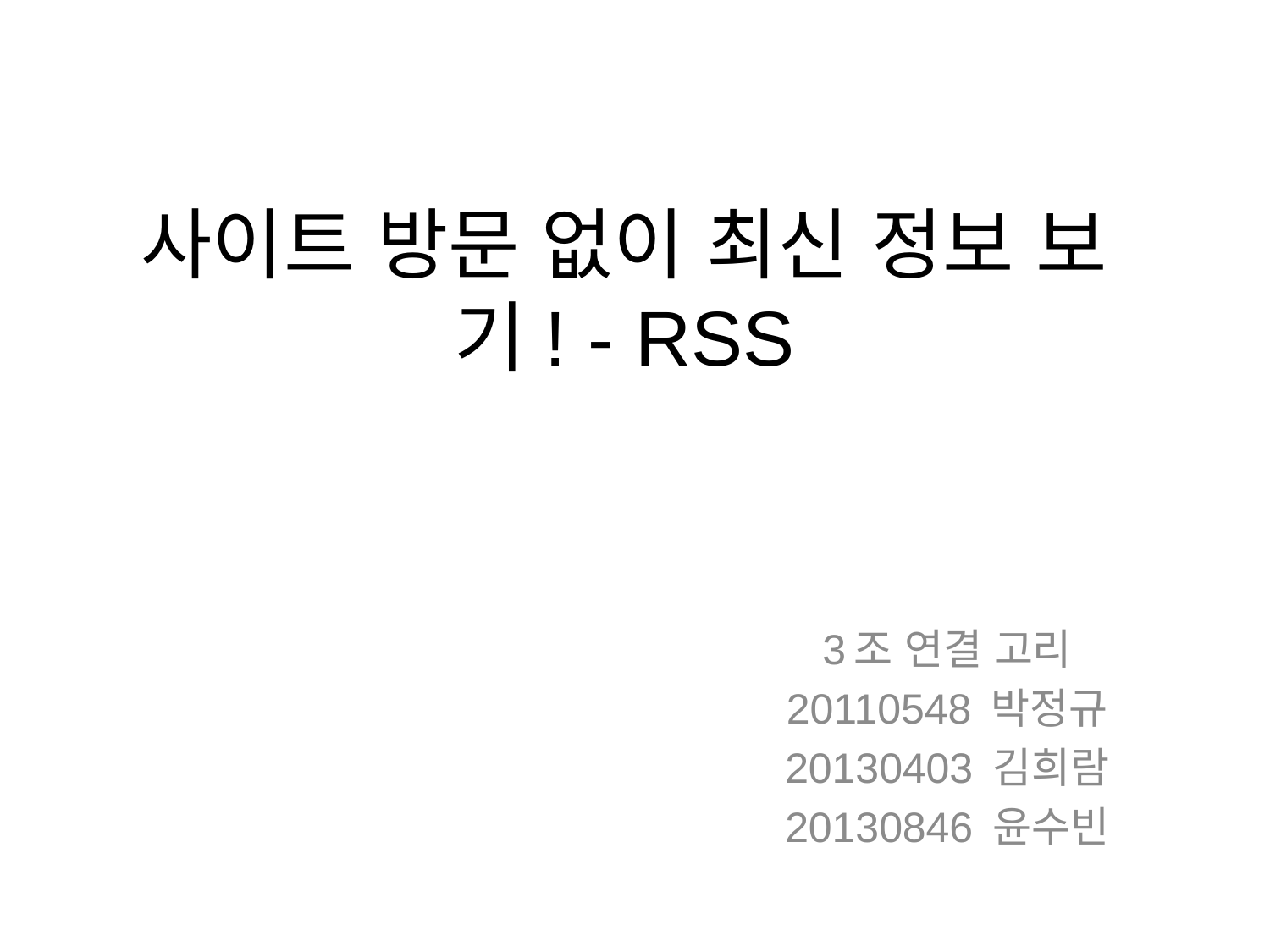

# 사이트 방문 없이 최신 정보 보기! - RSS
3조 연결 고리
20110548 박정규
20130403 김희람
20130846 윤수빈